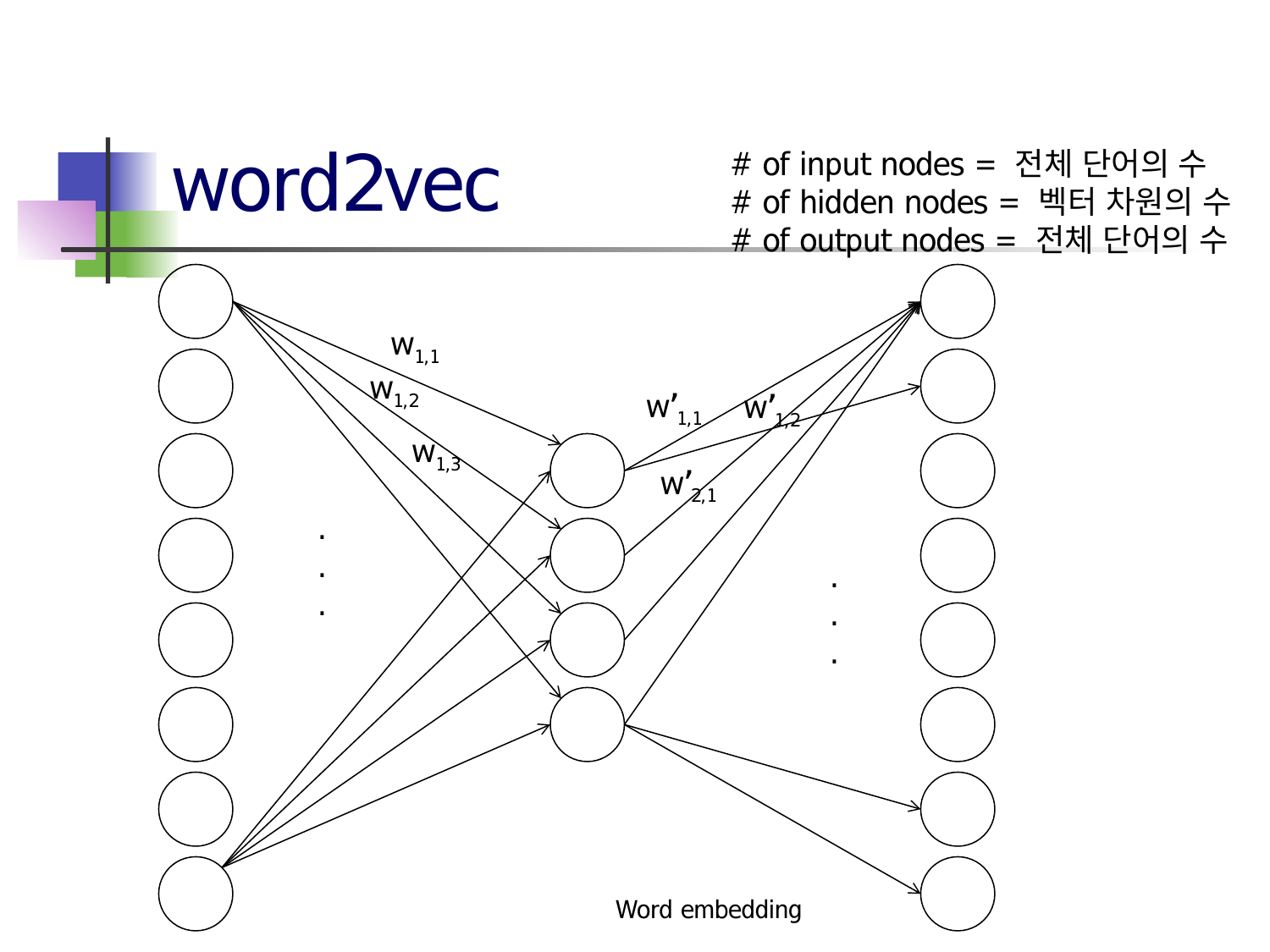

# word2vec
# of input nodes = 전체 단어의 수
# of hidden nodes = 벡터 차원의 수
# of output nodes = 전체 단어의 수

w1,2
w’1,1
w’1,2
w1,3
w’2,1
...
...
w1,1
Word embedding